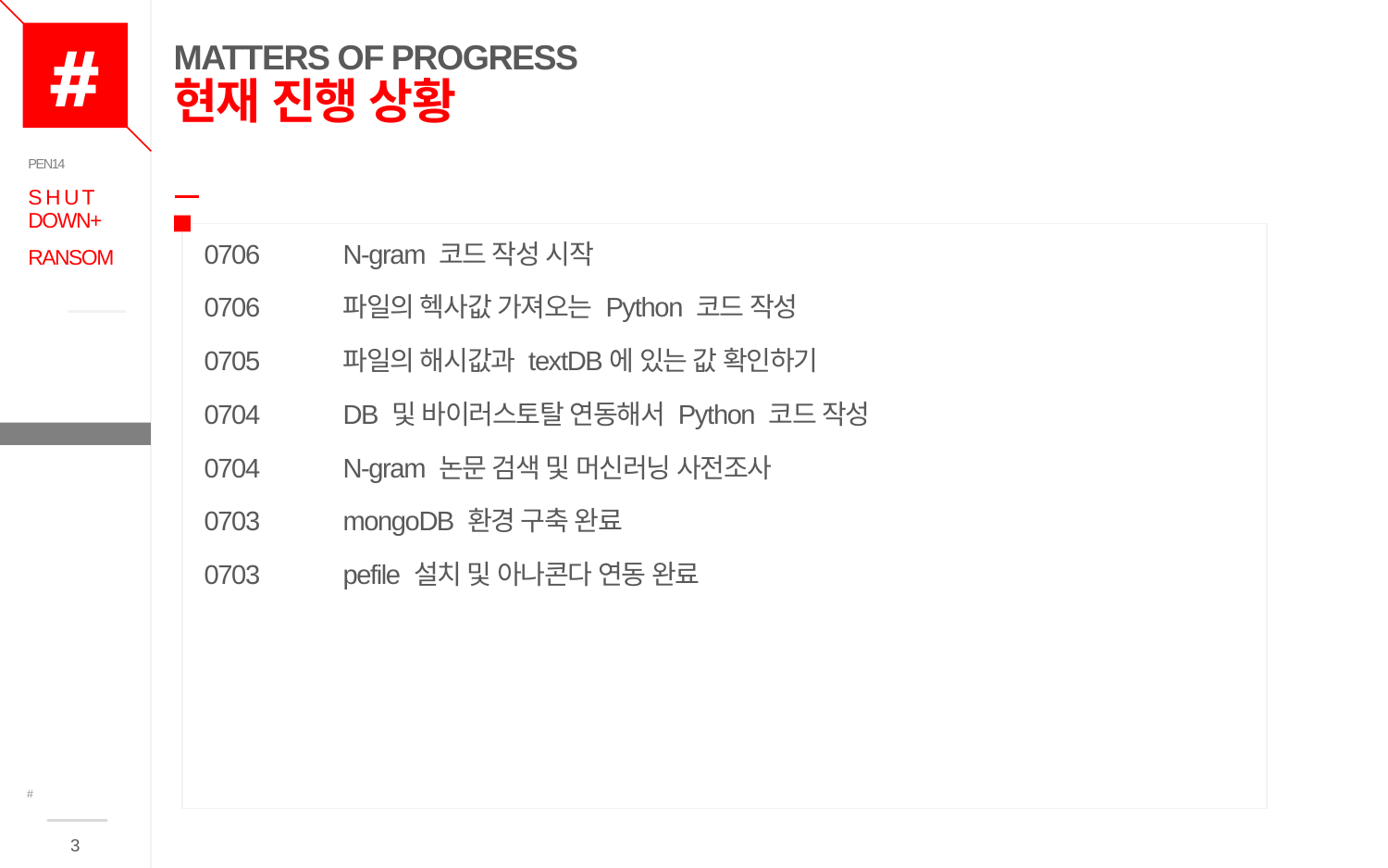

# MATTERS OF PROGRESS 현재 진행 상황

PEN14
S H U T   DOWN+
RANSOM

0706	N-gram 코드 작성 시작
0706	파일의 헥사값 가져오는 Python 코드 작성
0705	파일의 해시값과 textDB에 있는 값 확인하기
0704	DB 및 바이러스토탈 연동해서 Python 코드 작성
0704	N-gram 논문 검색 및 머신러닝 사전조사
0703	mongoDB 환경 구축 완료
0703	pefile 설치 및 아나콘다 연동 완료

CONTENTS
#
3